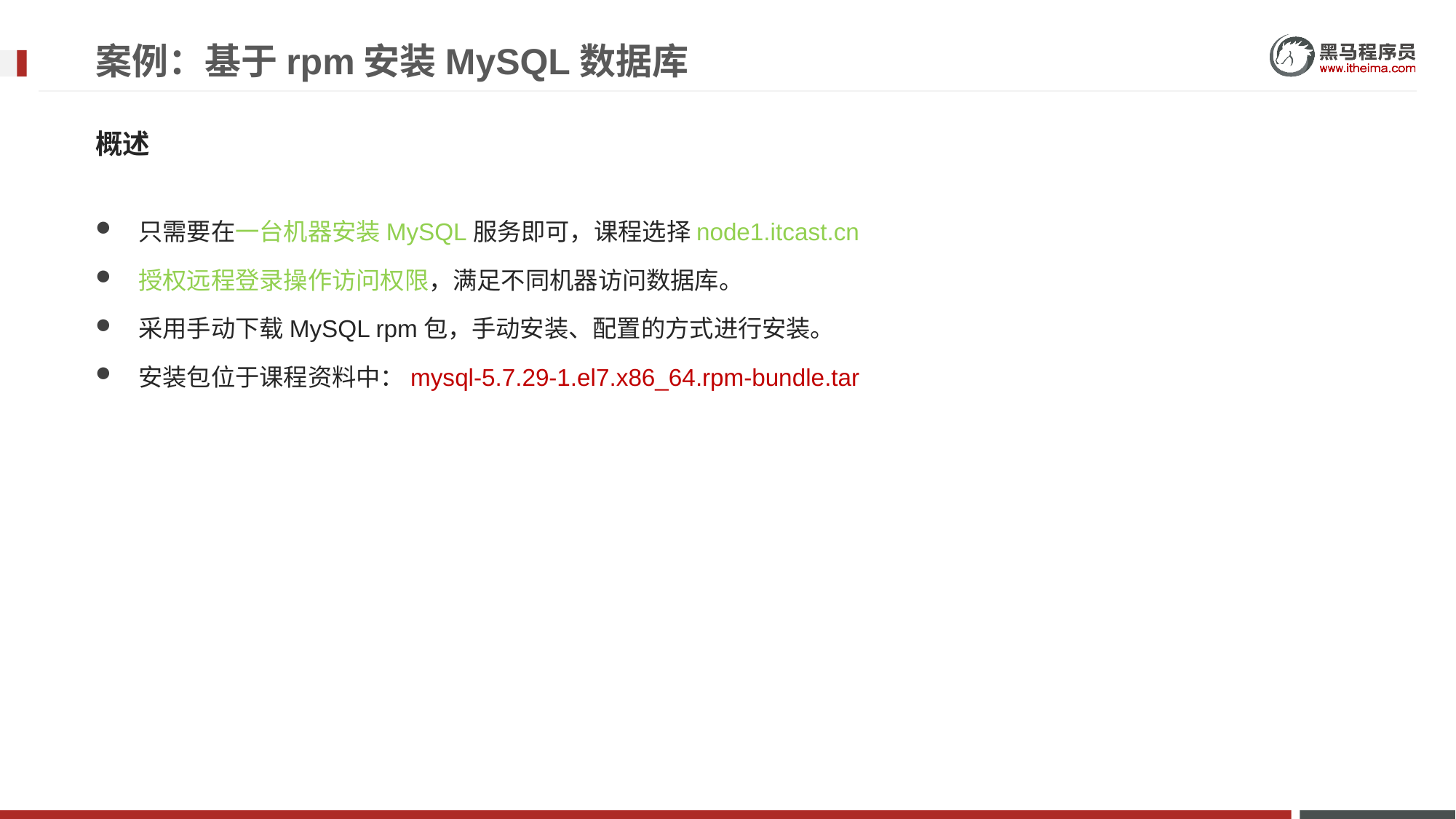

# 案例：基于rpm安装MySQL数据库
概述
只需要在一台机器安装MySQL服务即可，课程选择node1.itcast.cn
授权远程登录操作访问权限，满足不同机器访问数据库。
采用手动下载MySQL rpm包，手动安装、配置的方式进行安装。
安装包位于课程资料中：mysql-5.7.29-1.el7.x86_64.rpm-bundle.tar